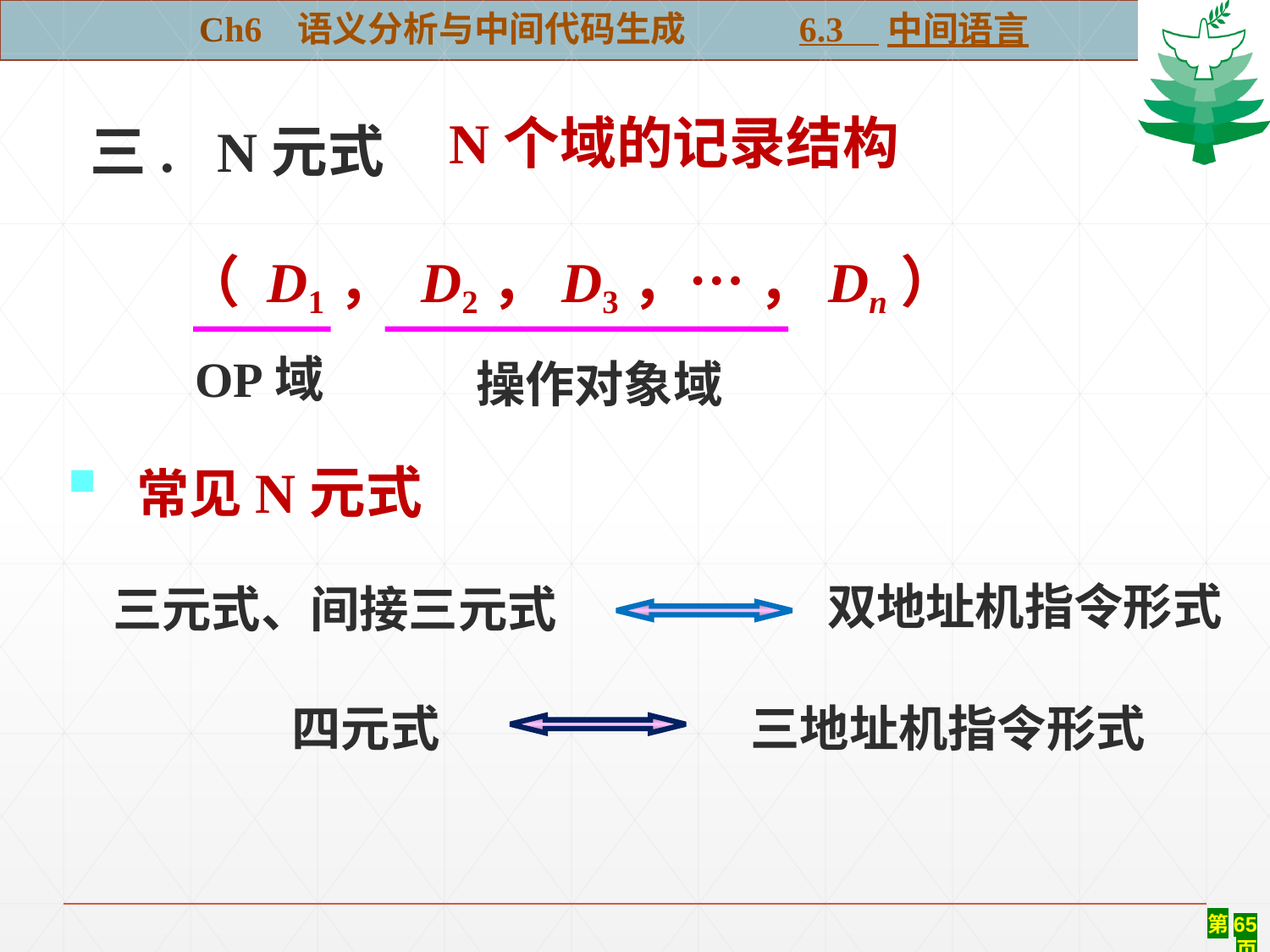

Ch6   语义分析与中间代码生成             6.3    中间语言
#
N个域的记录结构
 三.   N元式
 （ D1， D2，D3，… ，Dn）

   OP域

   操作对象域
  常见N元式
双地址机指令形式
三元式、间接三元式

                 四元式
三地址机指令形式